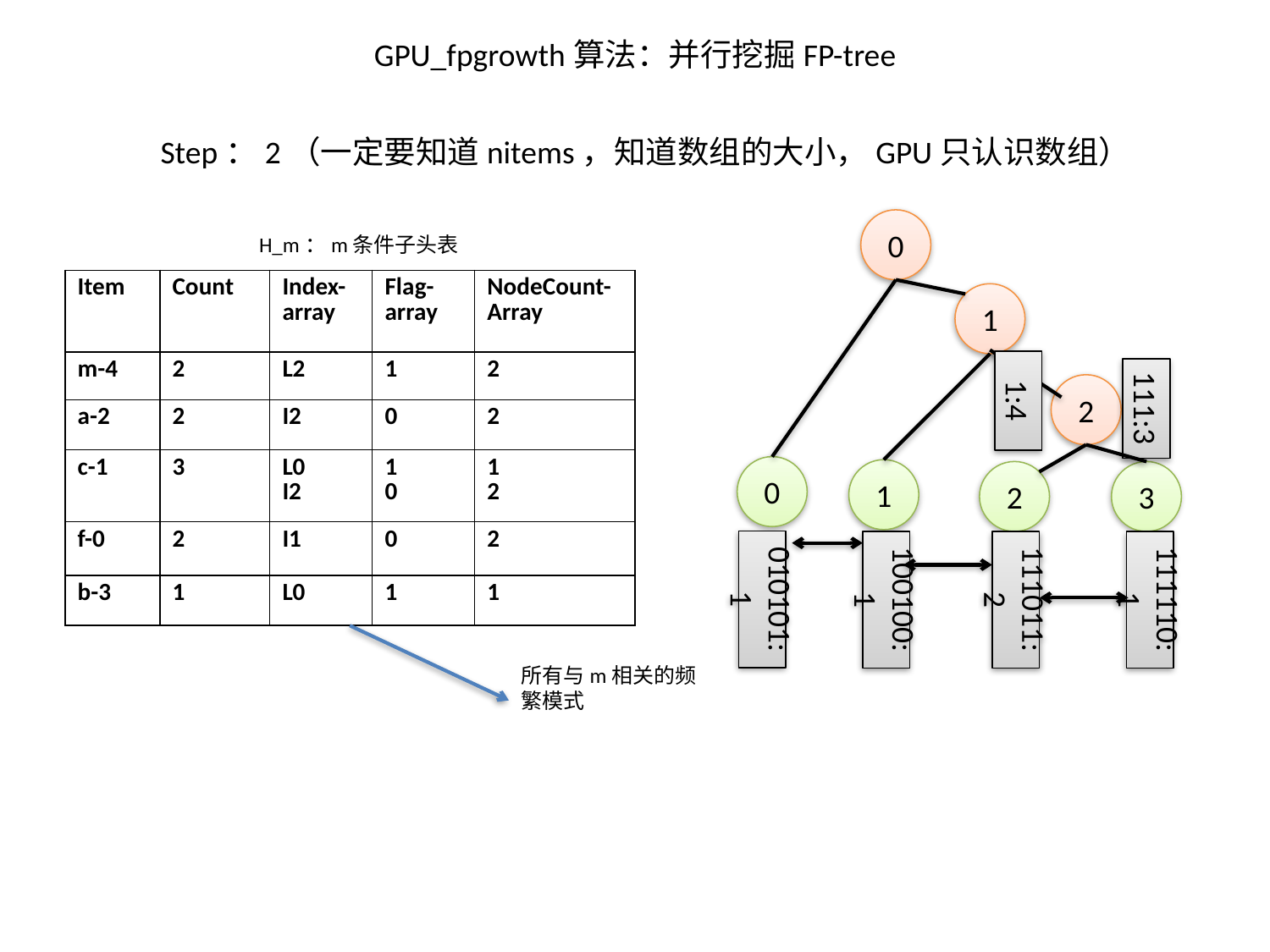

GPU_fpgrowth算法：并行挖掘FP-tree
Step：2（一定要知道nitems，知道数组的大小，GPU只认识数组）
0
H_m：m条件子头表
| Item | Count | Index-array | Flag-array | NodeCount-Array |
| --- | --- | --- | --- | --- |
| m-4 | 2 | L2 | 1 | 2 |
| a-2 | 2 | I2 | 0 | 2 |
| c-1 | 3 | L0 I2 | 1 0 | 1 2 |
| f-0 | 2 | I1 | 0 | 2 |
| b-3 | 1 | L0 | 1 | 1 |
1
1:4
111:3
2
0
1
2
3
010101:1
100100:1
111011:2
111110:1
所有与m相关的频繁模式